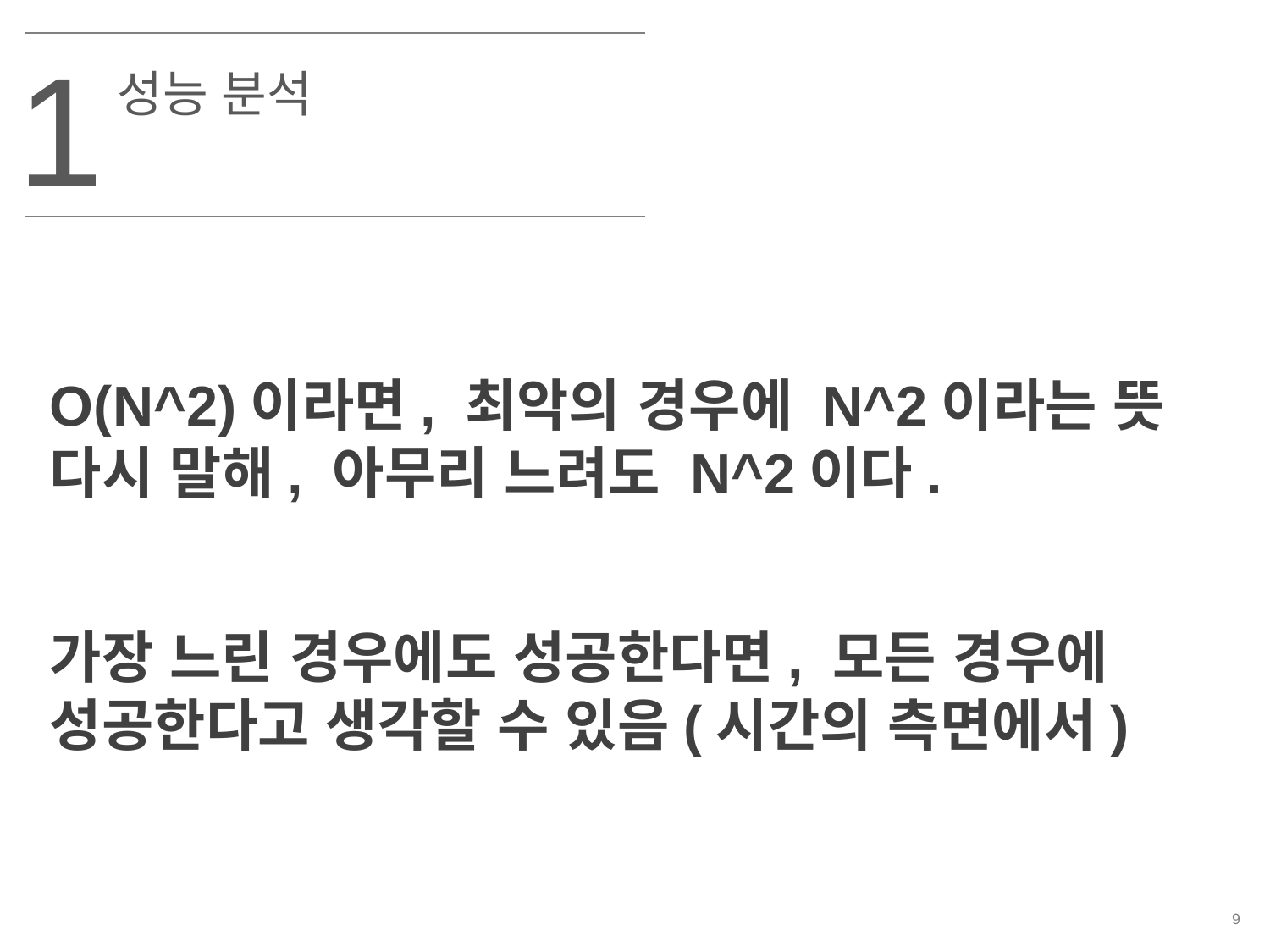

1
성능 분석
O(N^2)이라면, 최악의 경우에 N^2이라는 뜻
다시 말해, 아무리 느려도 N^2이다.
가장 느린 경우에도 성공한다면, 모든 경우에 성공한다고 생각할 수 있음(시간의 측면에서)